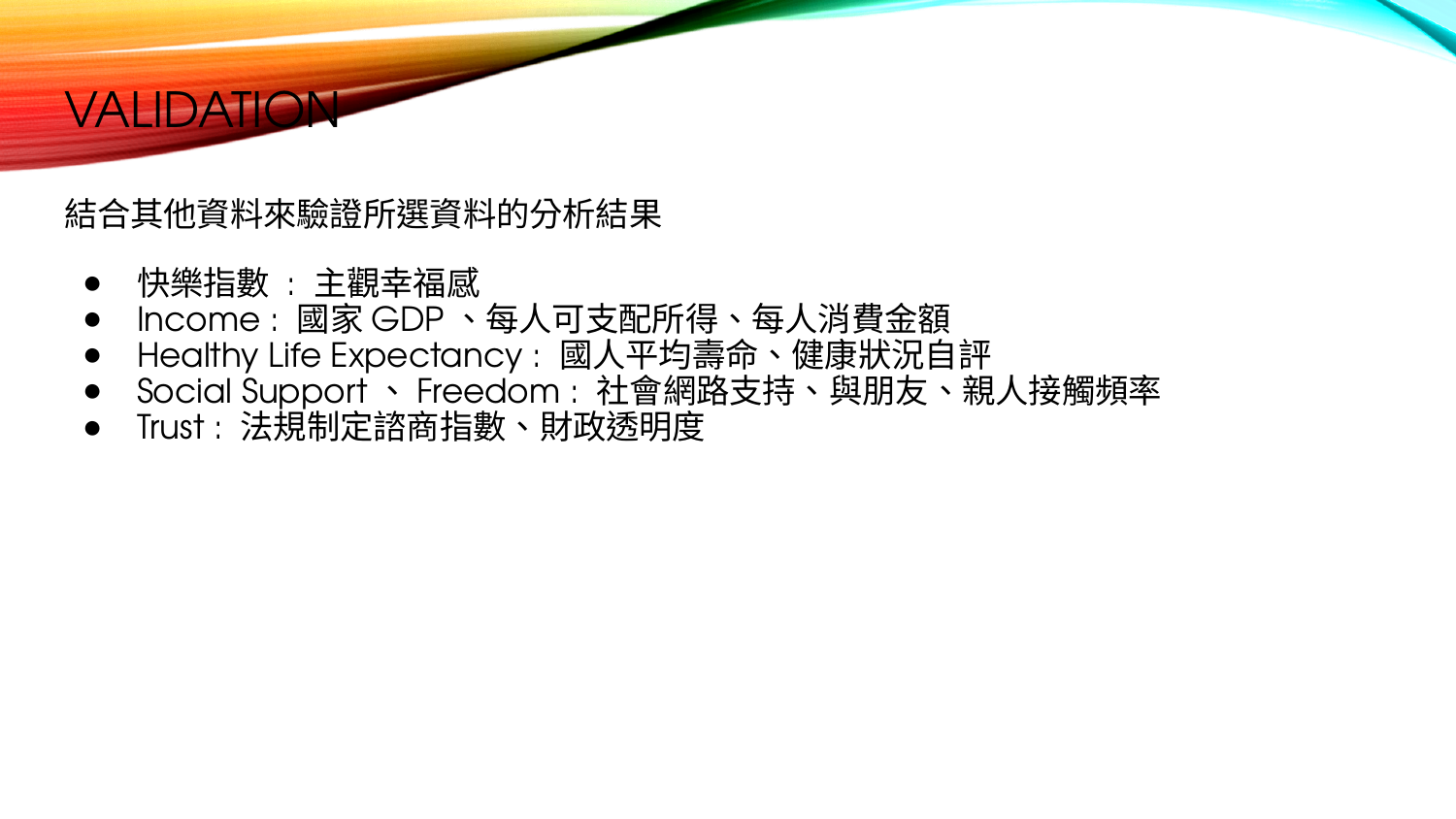

# Validation
結合其他資料來驗證所選資料的分析結果
快樂指數 : 主觀幸福感
Income : 國家GDP、每人可支配所得、每人消費金額
Healthy Life Expectancy : 國人平均壽命、健康狀況自評
Social Support、Freedom : 社會網路支持、與朋友、親人接觸頻率
Trust : 法規制定諮商指數、財政透明度